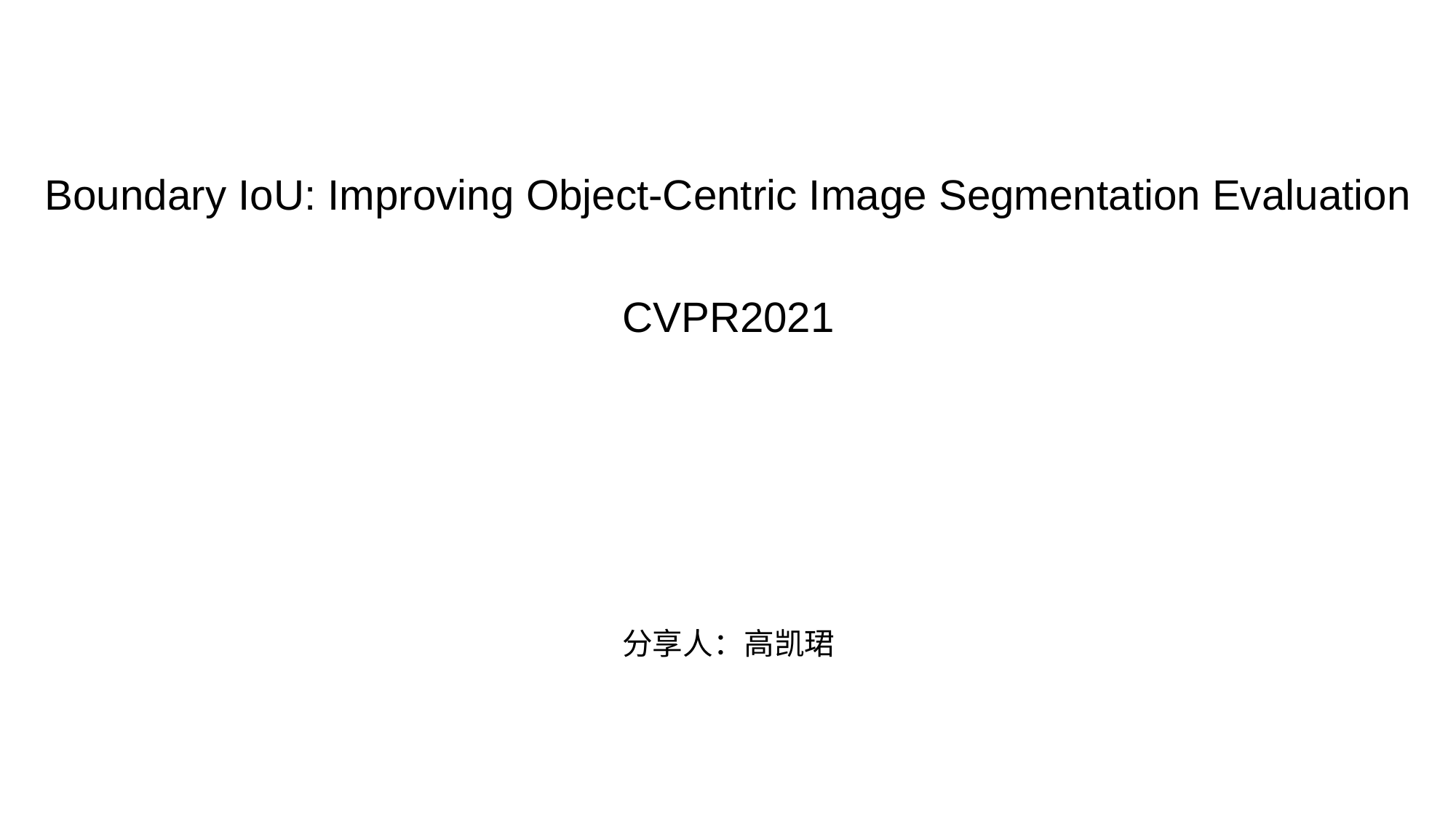

Boundary IoU: Improving Object-Centric Image Segmentation Evaluation

CVPR2021

分享人：高凯珺